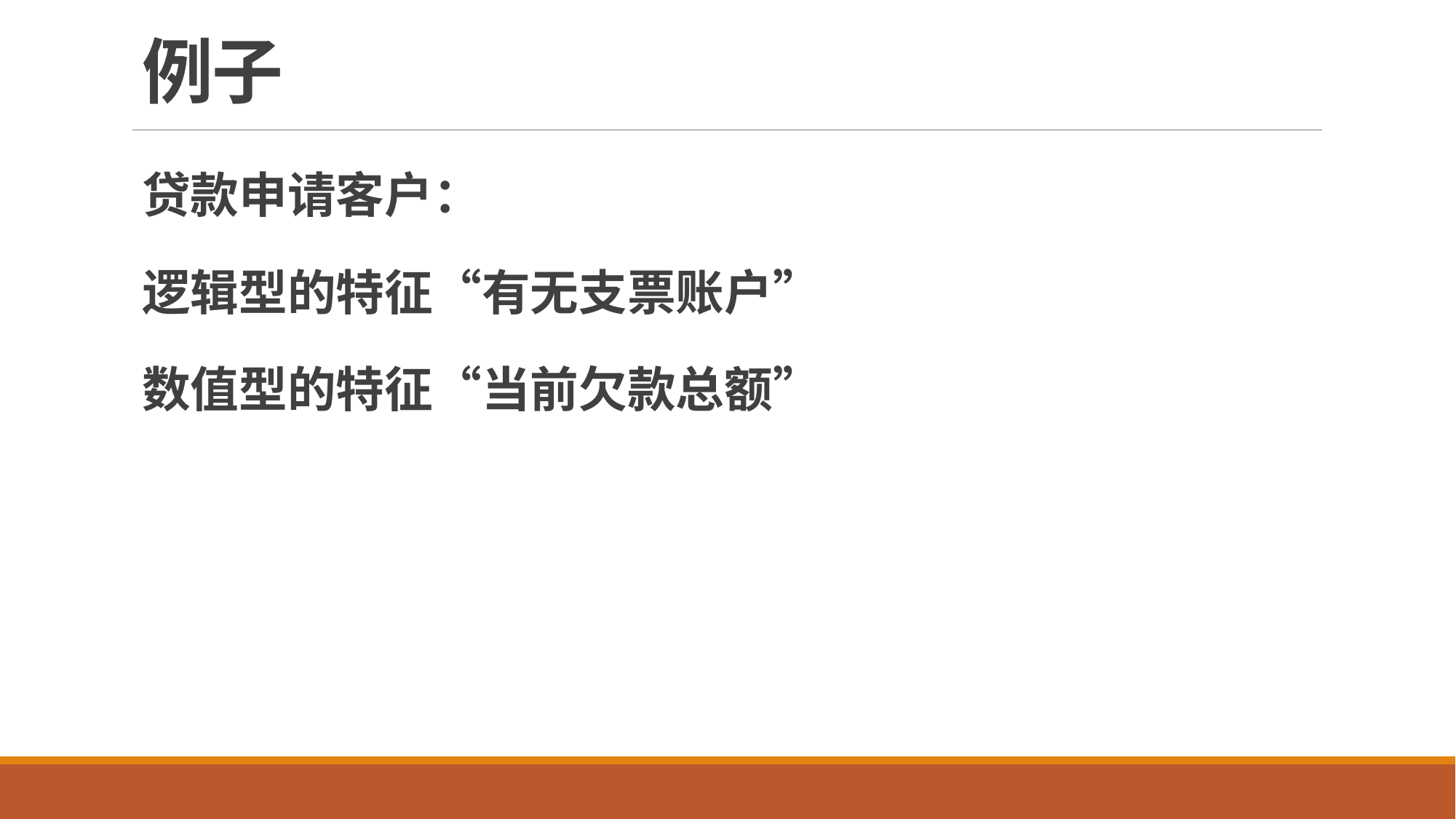

# 例子
贷款申请客户：
逻辑型的特征“有无支票账户”
数值型的特征“当前欠款总额”